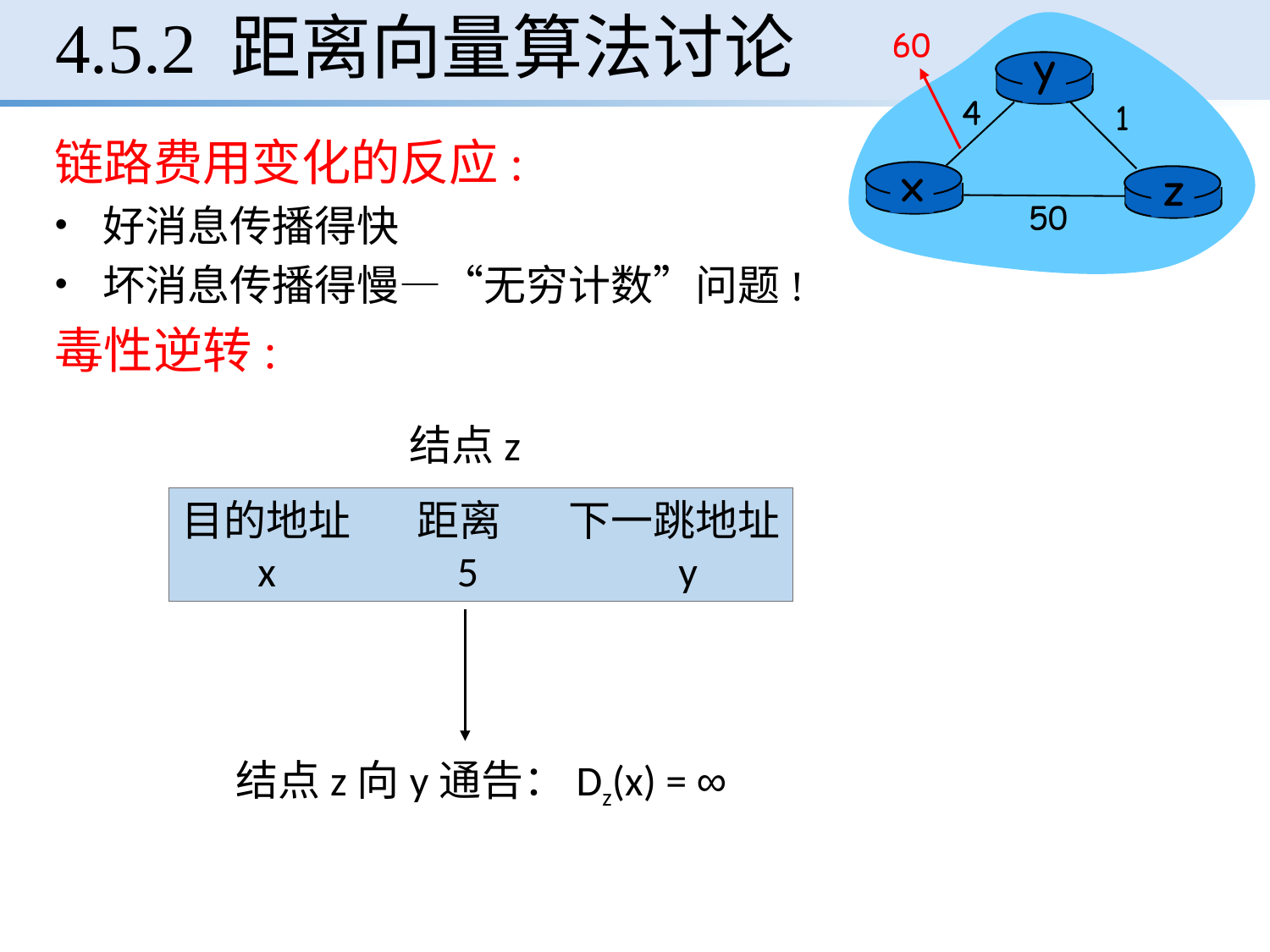

# 4.5.2 距离向量算法讨论

60
y

4
1

x

z

50

链路费用变化的反应:
好消息传播得快
坏消息传播得慢—“无穷计数”问题!
毒性逆转:

结点z
目的地址       距离       下一跳地址
        x                   5                     y
结点z向y通告：Dz(x) = ∞